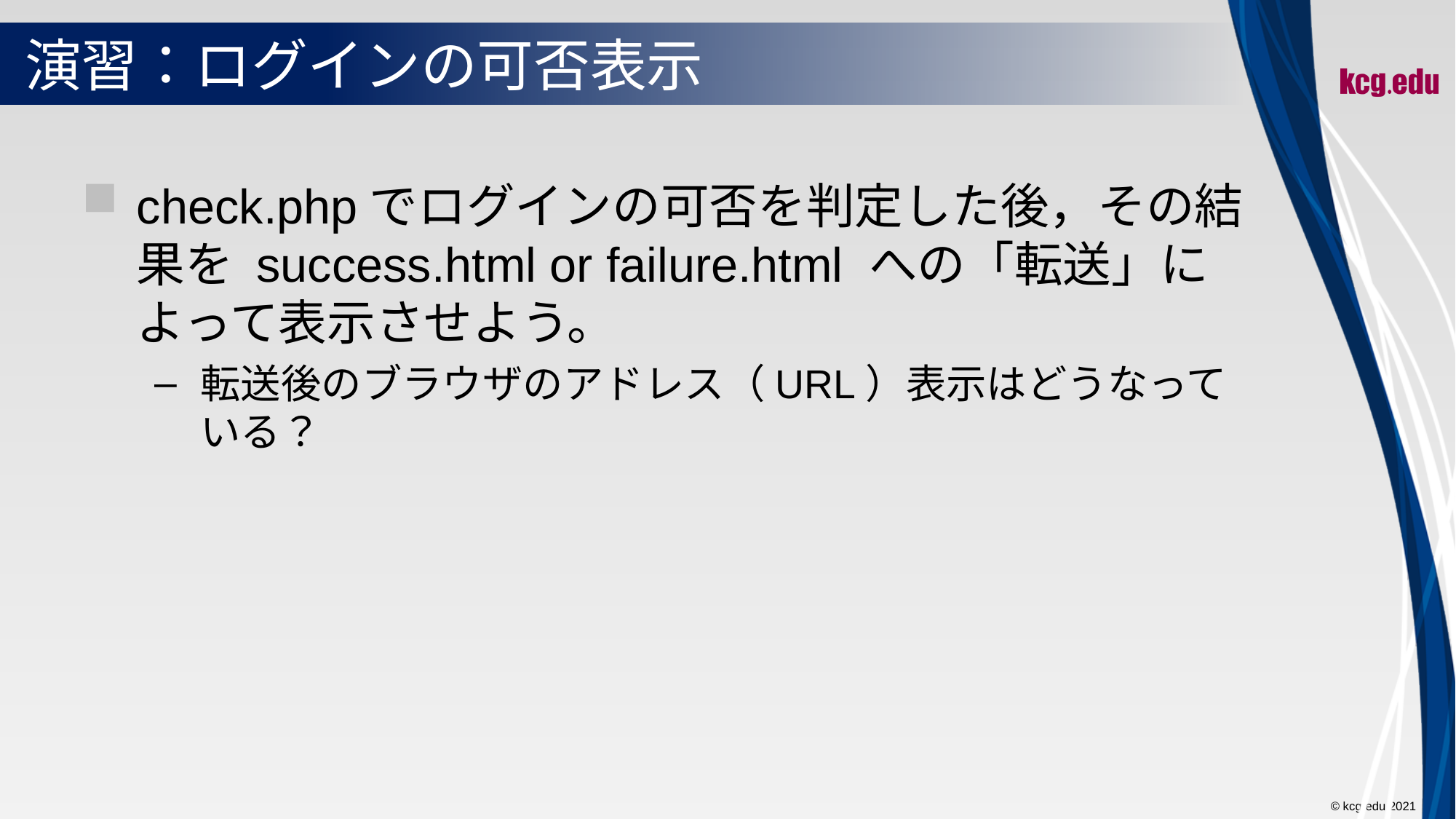

# 演習：ログインの可否表示
check.phpでログインの可否を判定した後，その結果を success.html or failure.html への「転送」によって表示させよう。
転送後のブラウザのアドレス（URL）表示はどうなっている？